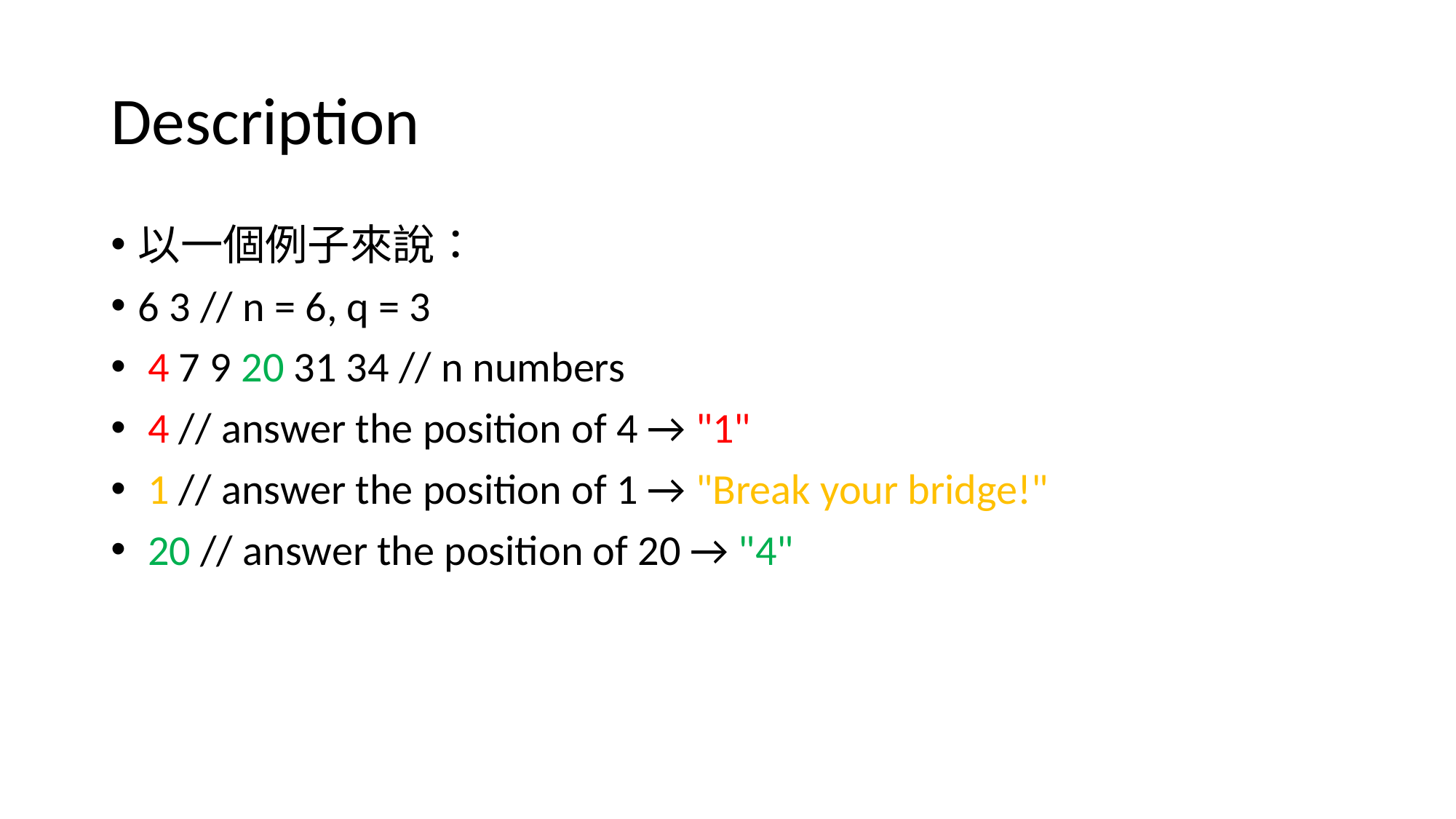

# Description
以一個例子來說：
6 3 // n = 6, q = 3
 4 7 9 20 31 34 // n numbers
 4 // answer the position of 4 → "1"
 1 // answer the position of 1 → "Break your bridge!"
 20 // answer the position of 20 → "4"